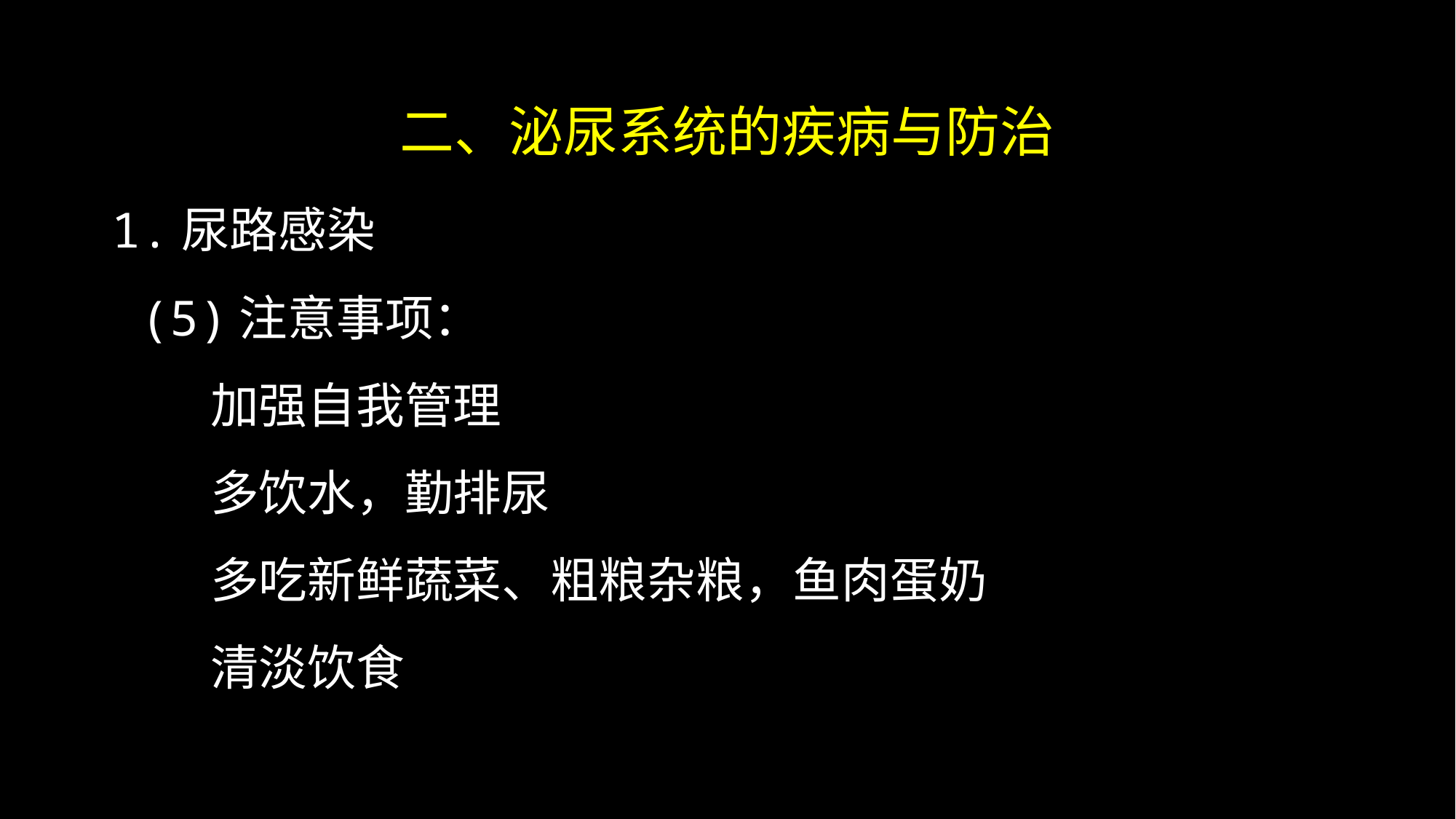

二、泌尿系统的疾病与防治
1.尿路感染
 (5)注意事项：
        加强自我管理
        多饮水，勤排尿
        多吃新鲜蔬菜、粗粮杂粮，鱼肉蛋奶
        清淡饮食